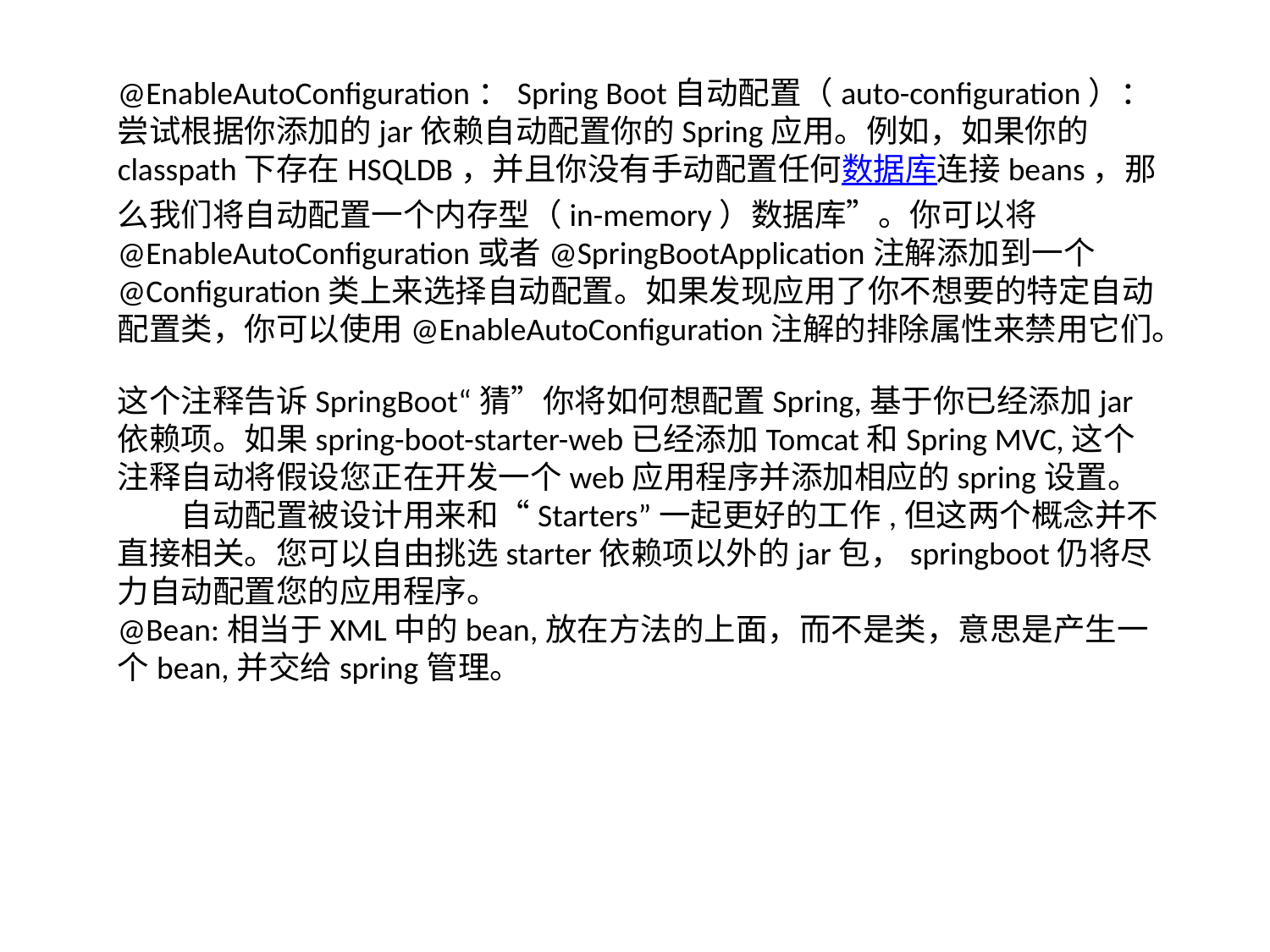

@EnableAutoConfiguration：Spring Boot自动配置（auto-configuration）：尝试根据你添加的jar依赖自动配置你的Spring应用。例如，如果你的classpath下存在HSQLDB，并且你没有手动配置任何数据库连接beans，那么我们将自动配置一个内存型（in-memory）数据库”。你可以将@EnableAutoConfiguration或者@SpringBootApplication注解添加到一个@Configuration类上来选择自动配置。如果发现应用了你不想要的特定自动配置类，你可以使用@EnableAutoConfiguration注解的排除属性来禁用它们。

这个注释告诉SpringBoot“猜”你将如何想配置Spring,基于你已经添加jar依赖项。如果spring-boot-starter-web已经添加Tomcat和Spring MVC,这个注释自动将假设您正在开发一个web应用程序并添加相应的spring设置。
　　自动配置被设计用来和“Starters”一起更好的工作,但这两个概念并不直接相关。您可以自由挑选starter依赖项以外的jar包，springboot仍将尽力自动配置您的应用程序。
@Bean:相当于XML中的bean,放在方法的上面，而不是类，意思是产生一个bean,并交给spring管理。